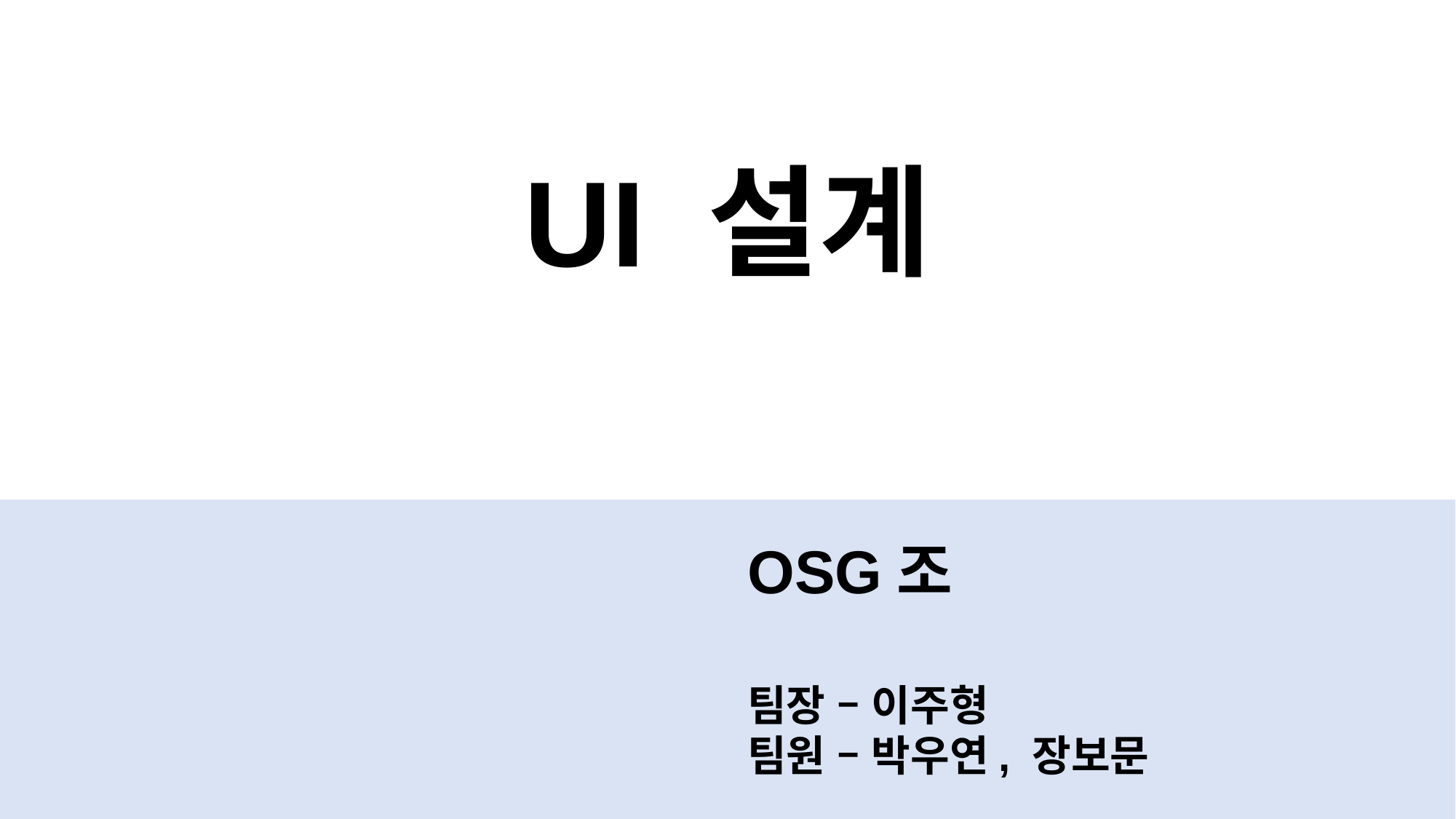

UI 설계

OSG조

팀장 – 이주형
팀원 – 박우연, 장보문